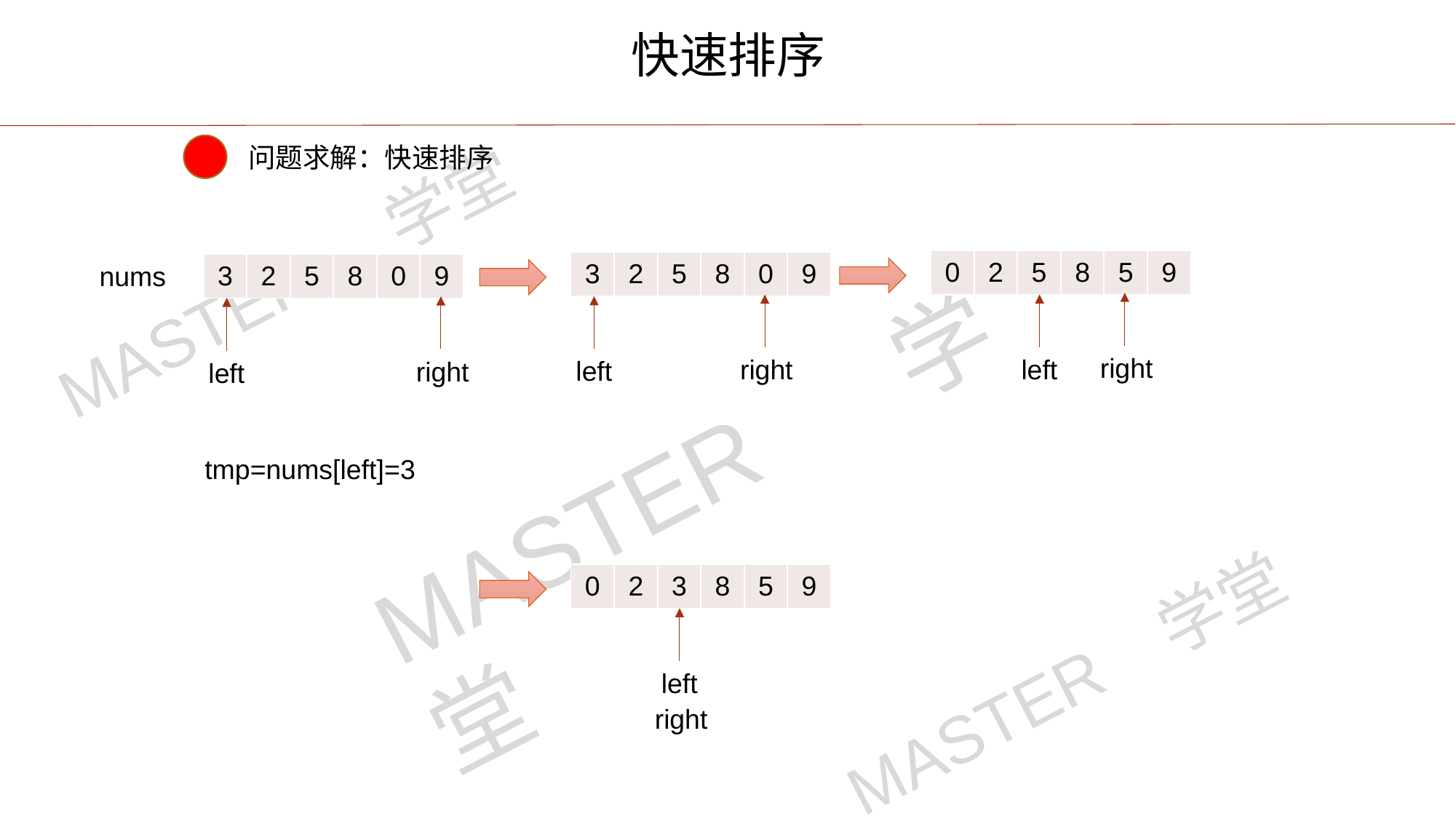

快速排序
问题求解：快速排序

| 0 | 2 | 5 | 8 | 5 | 9 |
| --- | --- | --- | --- | --- | --- |
| 3 | 2 | 5 | 8 | 0 | 9 |
| --- | --- | --- | --- | --- | --- |
nums
| 3 | 2 | 5 | 8 | 0 | 9 |
| --- | --- | --- | --- | --- | --- |

right
left
right
left
right
left
tmp=nums[left]=3
| 0 | 2 | 3 | 8 | 5 | 9 |
| --- | --- | --- | --- | --- | --- |

left
right